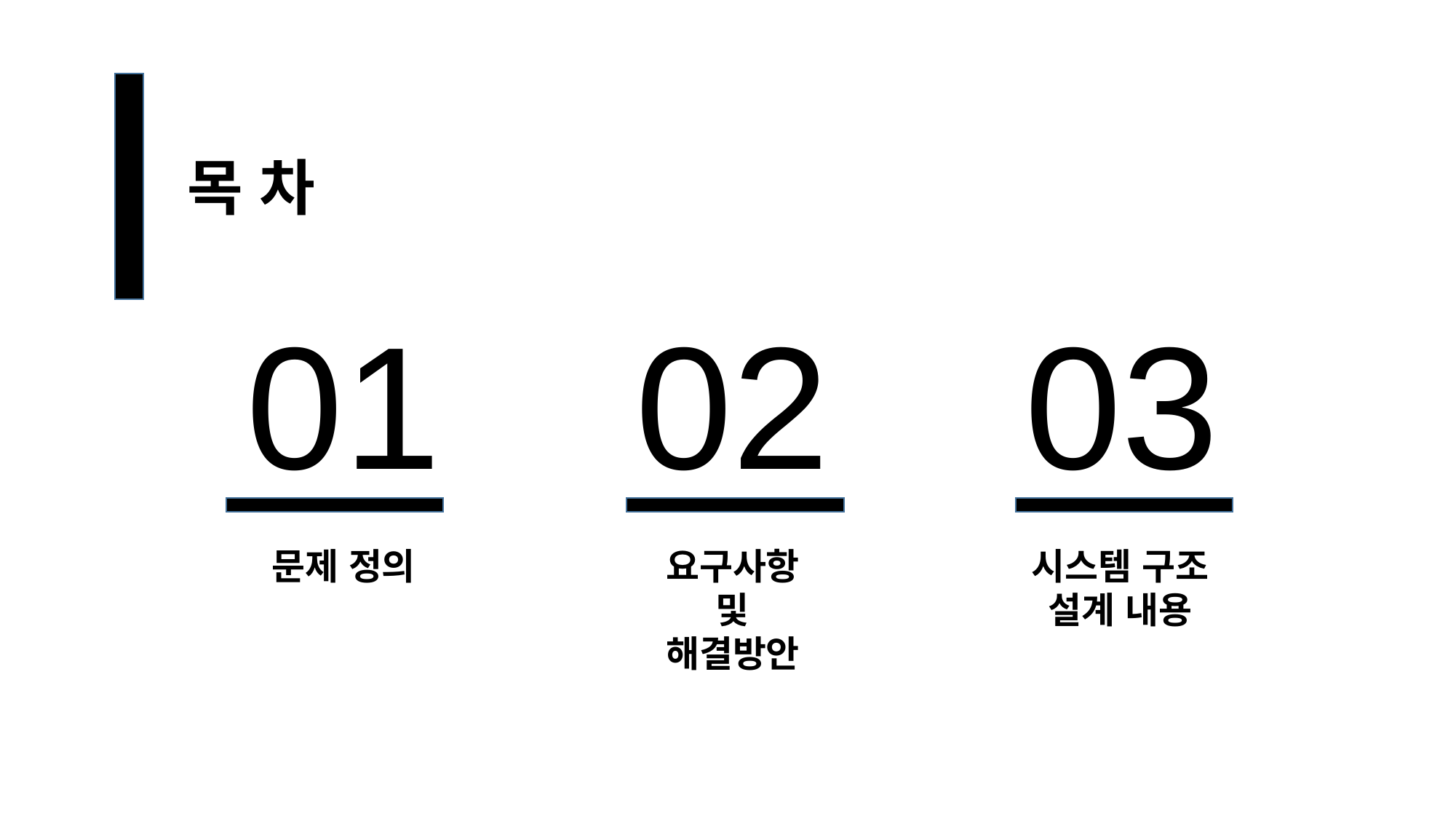

목 차
01
02
03

문제 정의
요구사항
및
해결방안
시스템 구조
설계 내용